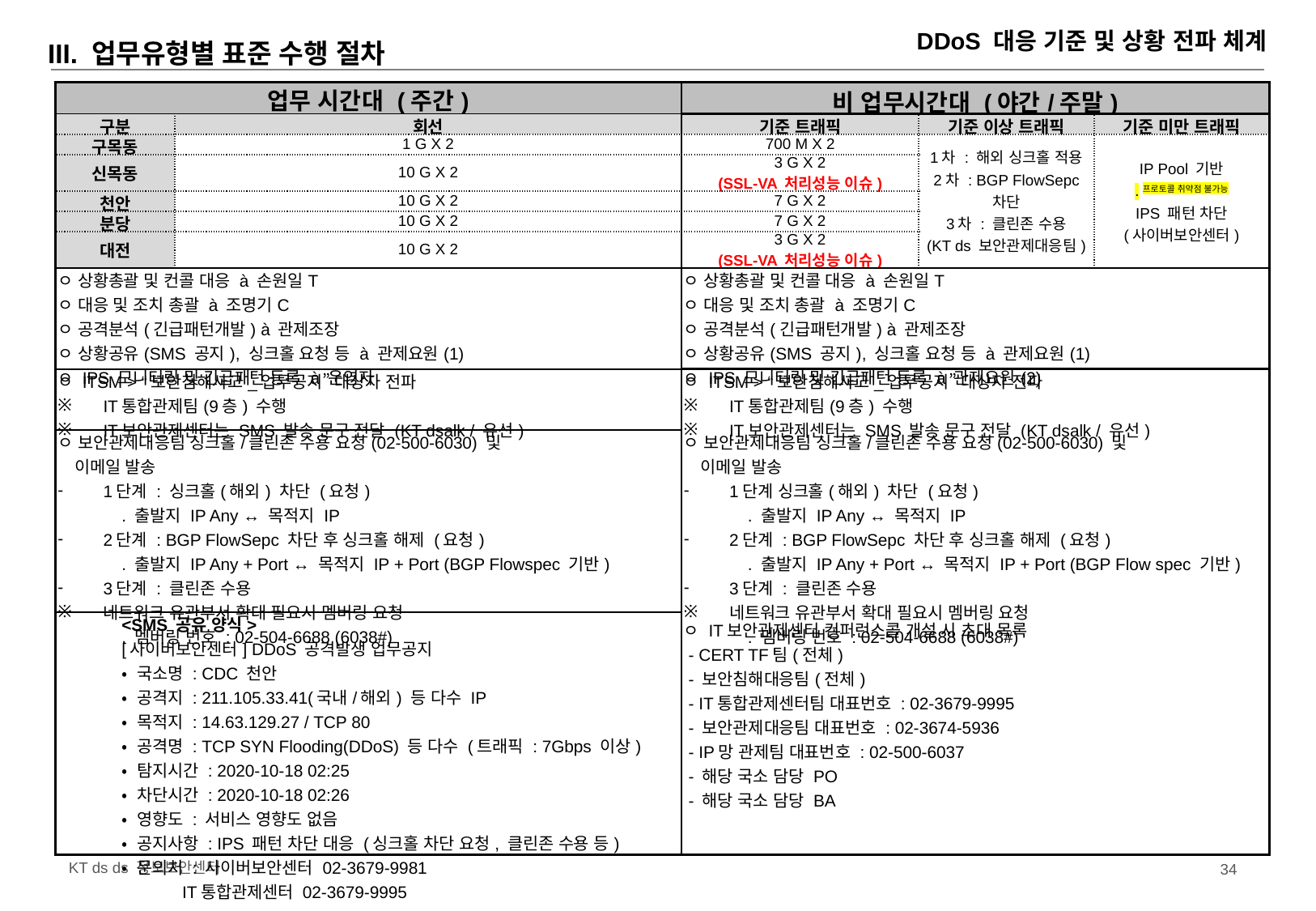

III. 업무유형별 표준 수행 절차
DDoS 대응 기준 및 상황 전파 체계
| 업무 시간대 (주간) |  | 비 업무시간대 (야간/주말) |  |  |
| --- | --- | --- | --- | --- |
| 구분 | 회선 | 기준 트래픽 | 기준 이상 트래픽 | 기준 미만 트래픽 |
| 구목동 | 1 G X 2 | 700 M X 2 | 1차 : 해외 싱크홀 적용 2차 : BGP FlowSepc 차단 3차 : 클린존 수용 (KT ds 보안관제대응팀) | IP Pool 기반 .프로토콜 취약점 불가능 IPS 패턴 차단 (사이버보안센터) |
| 신목동 | 10 G X 2 | 3 G X 2 (SSL-VA 처리성능 이슈) |  |  |
| 천안 | 10 G X 2 | 7 G X 2 |  |  |
| 분당 | 10 G X 2 | 7 G X 2 |  |  |
| 대전 | 10 G X 2 | 3 G X 2 (SSL-VA 처리성능 이슈) |  |  |
| ㅇ 상황총괄 및 컨콜 대응 à 손원일T ㅇ 대응 및 조치 총괄 à 조명기C ㅇ 공격분석(긴급패턴개발) à 관제조장 ㅇ 상황공유(SMS 공지), 싱크홀 요청 등 à 관제요원(1) ㅇ IPS 모니터링 및 긴급패턴 등록 à 운영자 |  | ㅇ 상황총괄 및 컨콜 대응 à 손원일T ㅇ 대응 및 조치 총괄 à 조명기C ㅇ 공격분석(긴급패턴개발) à 관제조장 ㅇ 상황공유(SMS 공지), 싱크홀 요청 등 à 관제요원(1) ㅇ IPS 모니터링 및 긴급패턴 등록 à 관제요원(2) |  |  |
| ㅇ ITSM > “보안침해사고\_업무공지” 대상자 전파 IT통합관제팀(9층) 수행 IT보안관제센터는 SMS 발송 문구 전달 (KT dsalk / 유선) |  | ㅇ ITSM > “보안침해사고\_업무공지” 대상자 전파 IT통합관제팀(9층) 수행 IT보안관제센터는 SMS 발송 문구 전달 (KT dsalk / 유선) |  |  |
| ㅇ 보안관제대응팀 싱크홀/클린존 수용 요청(02-500-6030) 및 이메일 발송 1단계 : 싱크홀(해외) 차단 (요청) . 출발지 IP Any ↔ 목적지 IP 2단계 : BGP FlowSepc 차단 후 싱크홀 해제 (요청) . 출발지 IP Any + Port ↔ 목적지 IP + Port (BGP Flowspec 기반) 3단계 : 클린존 수용 네트워크 유관부서 확대 필요시 멤버링 요청 . 멤버링 번호 : 02-504-6688 (6038#) |  | ㅇ 보안관제대응팀 싱크홀/클린존 수용 요청(02-500-6030) 및 이메일 발송 1단계 싱크홀(해외) 차단 (요청) . 출발지 IP Any ↔ 목적지 IP 2단계 : BGP FlowSepc 차단 후 싱크홀 해제 (요청) . 출발지 IP Any + Port ↔ 목적지 IP + Port (BGP Flow spec 기반) 3단계 : 클린존 수용 네트워크 유관부서 확대 필요시 멤버링 요청 . 멤버링 번호 : 02-504-6688 (6038#) |  |  |
| <SMS 공유 양식> [사이버보안센터] DDoS 공격발생 업무공지 • 국소명 : CDC 천안 • 공격지 : 211.105.33.41(국내/해외) 등 다수 IP • 목적지 : 14.63.129.27 / TCP 80 • 공격명 : TCP SYN Flooding(DDoS) 등 다수 (트래픽 : 7Gbps 이상) • 탐지시간 : 2020-10-18 02:25 • 차단시간 : 2020-10-18 02:26 • 영향도 : 서비스 영향도 없음 • 공지사항 : IPS 패턴 차단 대응 (싱크홀 차단 요청, 클린존 수용 등) • 문의처 : 사이버보안센터 02-3679-9981 IT통합관제센터 02-3679-9995 |  | ㅇ IT보안관제센터 컨퍼런스콜 개설 시 초대 목록 - CERT TF팀(전체) - 보안침해대응팀(전체) - IT통합관제센터팀 대표번호 : 02-3679-9995 - 보안관제대응팀 대표번호 : 02-3674-5936 - IP망 관제팀 대표번호 : 02-500-6037 - 해당 국소 담당 PO - 해당 국소 담당 BA |  |  |
34